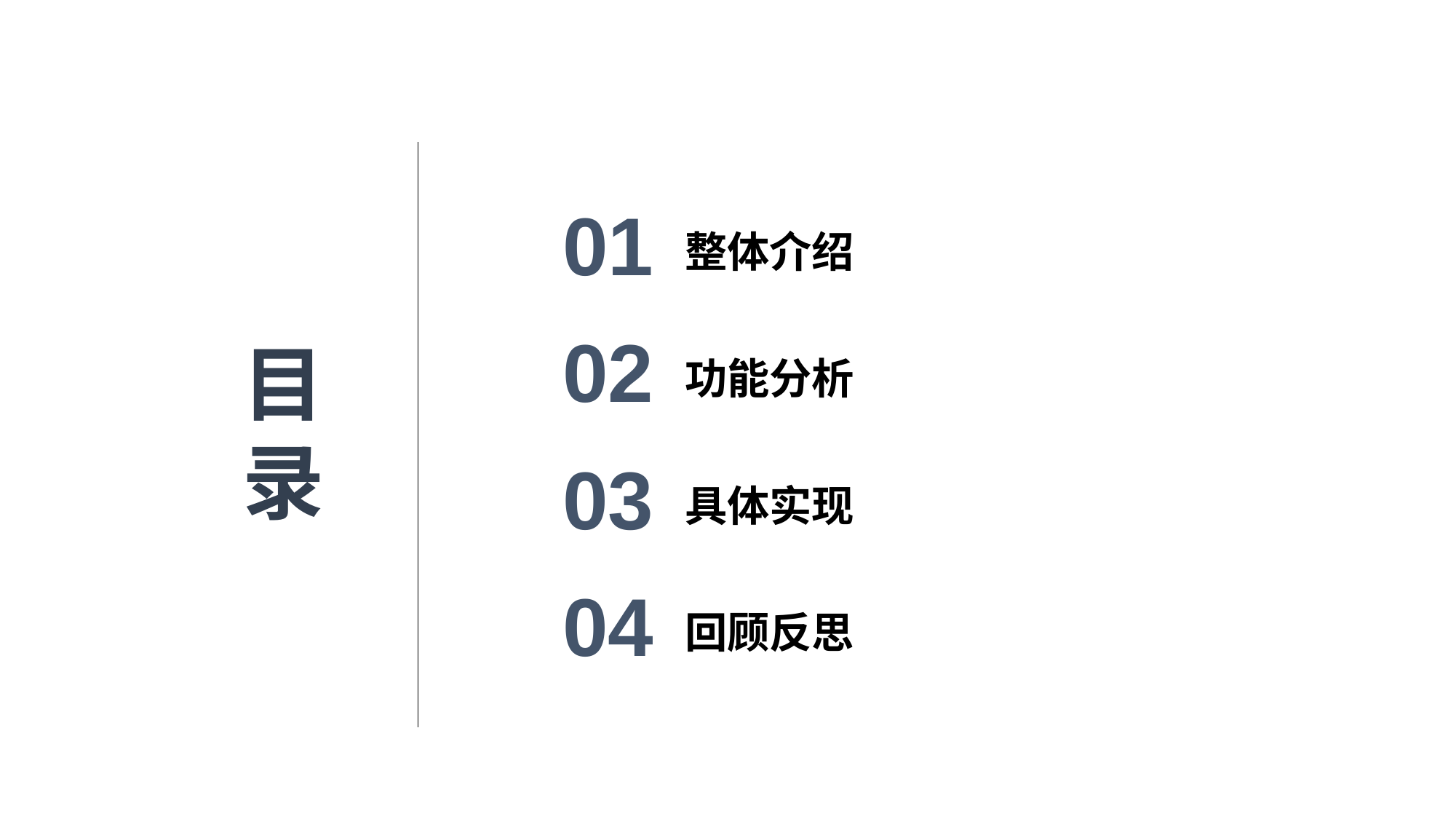

01
整体介绍
02
功能分析
03
具体实现
04
回顾反思
目
录